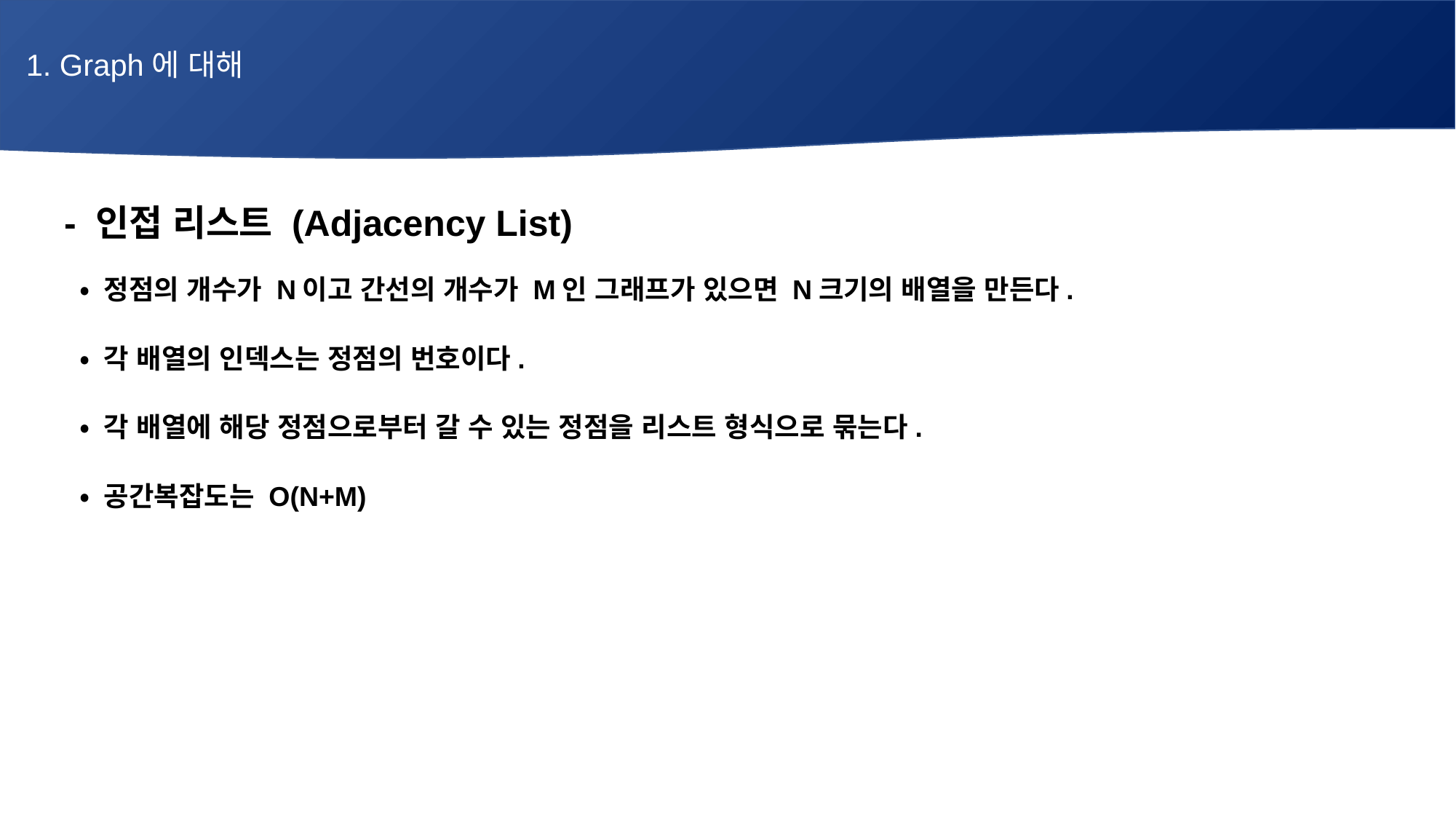

1. Graph에 대해
# 매주 1 과제 LV2
- 인접 리스트 (Adjacency List)

  • 정점의 개수가 N이고 간선의 개수가 M인 그래프가 있으면 N크기의 배열을 만든다.

  • 각 배열의 인덱스는 정점의 번호이다.

  • 각 배열에 해당 정점으로부터 갈 수 있는 정점을 리스트 형식으로 묶는다.

  • 공간복잡도는 O(N+M)